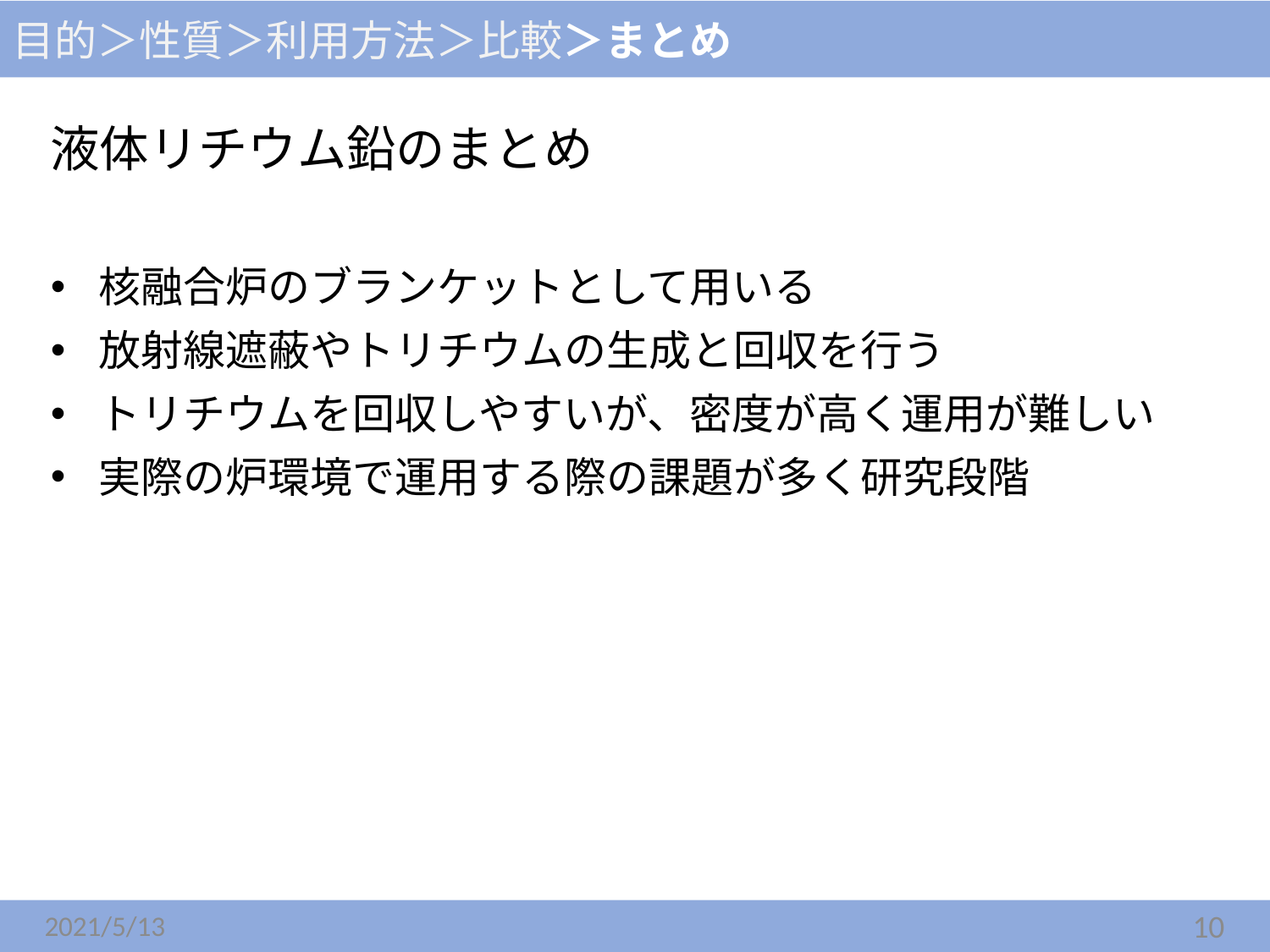

目的＞性質＞利用方法＞比較＞まとめ
液体リチウム鉛のまとめ

核融合炉のブランケットとして用いる
放射線遮蔽やトリチウムの生成と回収を行う
トリチウムを回収しやすいが、密度が高く運用が難しい
実際の炉環境で運用する際の課題が多く研究段階

2021/5/13
10